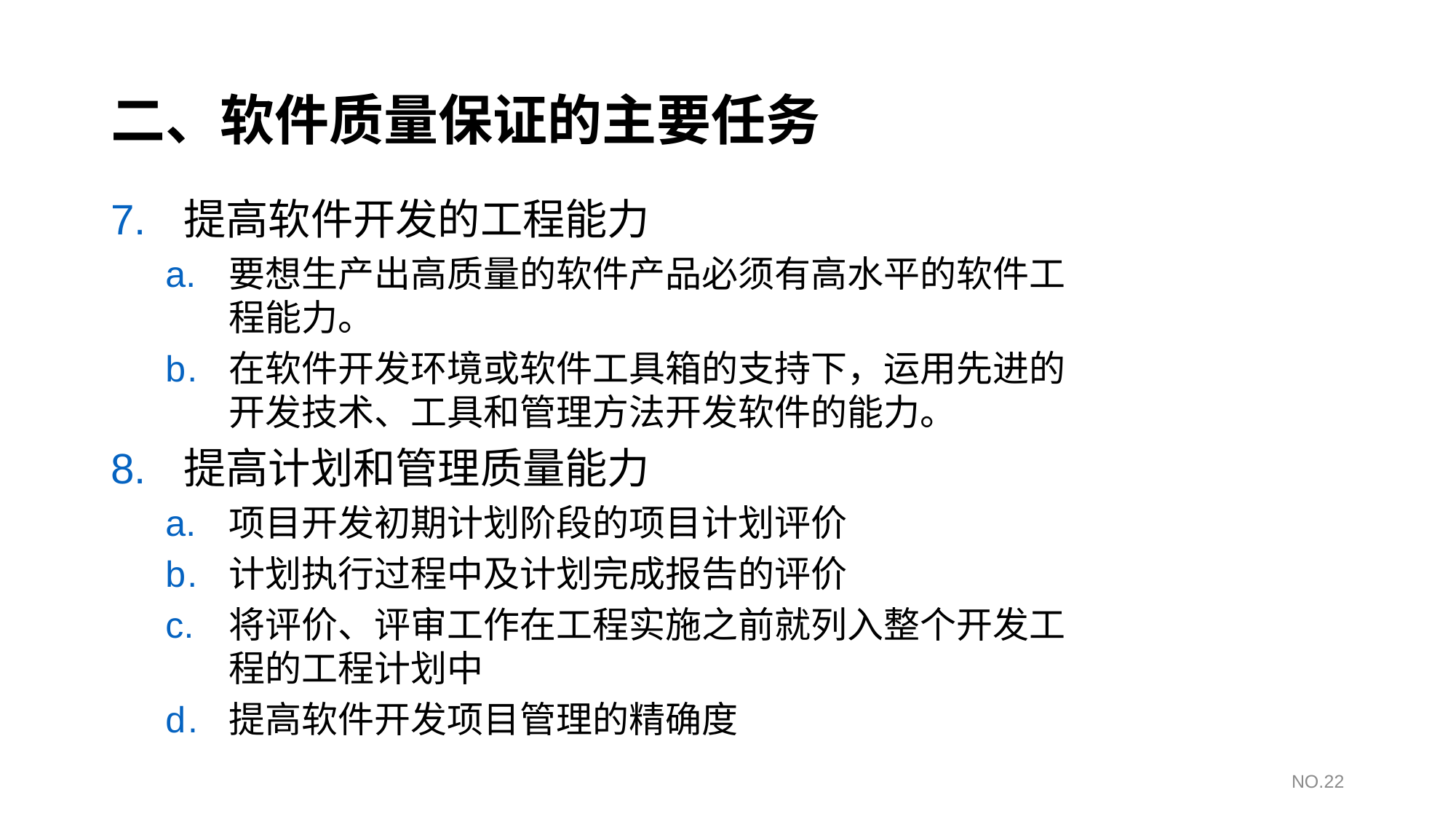

# 二、软件质量保证的主要任务
提高软件开发的工程能力
要想生产出高质量的软件产品必须有高水平的软件工程能力。
在软件开发环境或软件工具箱的支持下，运用先进的开发技术、工具和管理方法开发软件的能力。
提高计划和管理质量能力
项目开发初期计划阶段的项目计划评价
计划执行过程中及计划完成报告的评价
将评价、评审工作在工程实施之前就列入整个开发工程的工程计划中
提高软件开发项目管理的精确度
NO.22